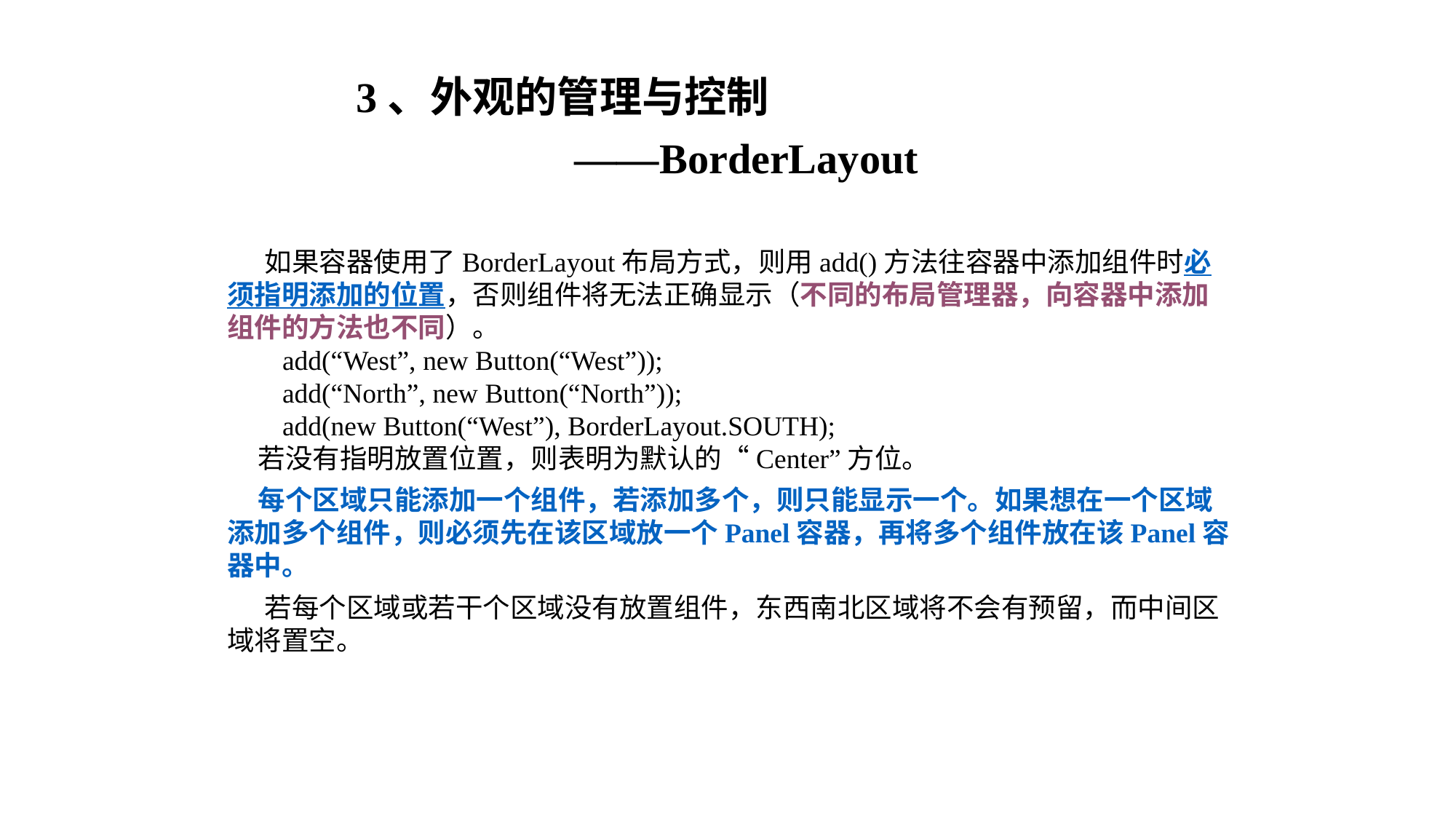

3、外观的管理与控制
		——BorderLayout
     如果容器使用了BorderLayout布局方式，则用add()方法往容器中添加组件时必须指明添加的位置，否则组件将无法正确显示（不同的布局管理器，向容器中添加组件的方法也不同）。
        add(“West”, new Button(“West”));
        add(“North”, new Button(“North”));
        add(new Button(“West”), BorderLayout.SOUTH);
    若没有指明放置位置，则表明为默认的“Center”方位。

    每个区域只能添加一个组件，若添加多个，则只能显示一个。如果想在一个区域添加多个组件，则必须先在该区域放一个Panel容器，再将多个组件放在该Panel容器中。

     若每个区域或若干个区域没有放置组件，东西南北区域将不会有预留，而中间区域将置空。